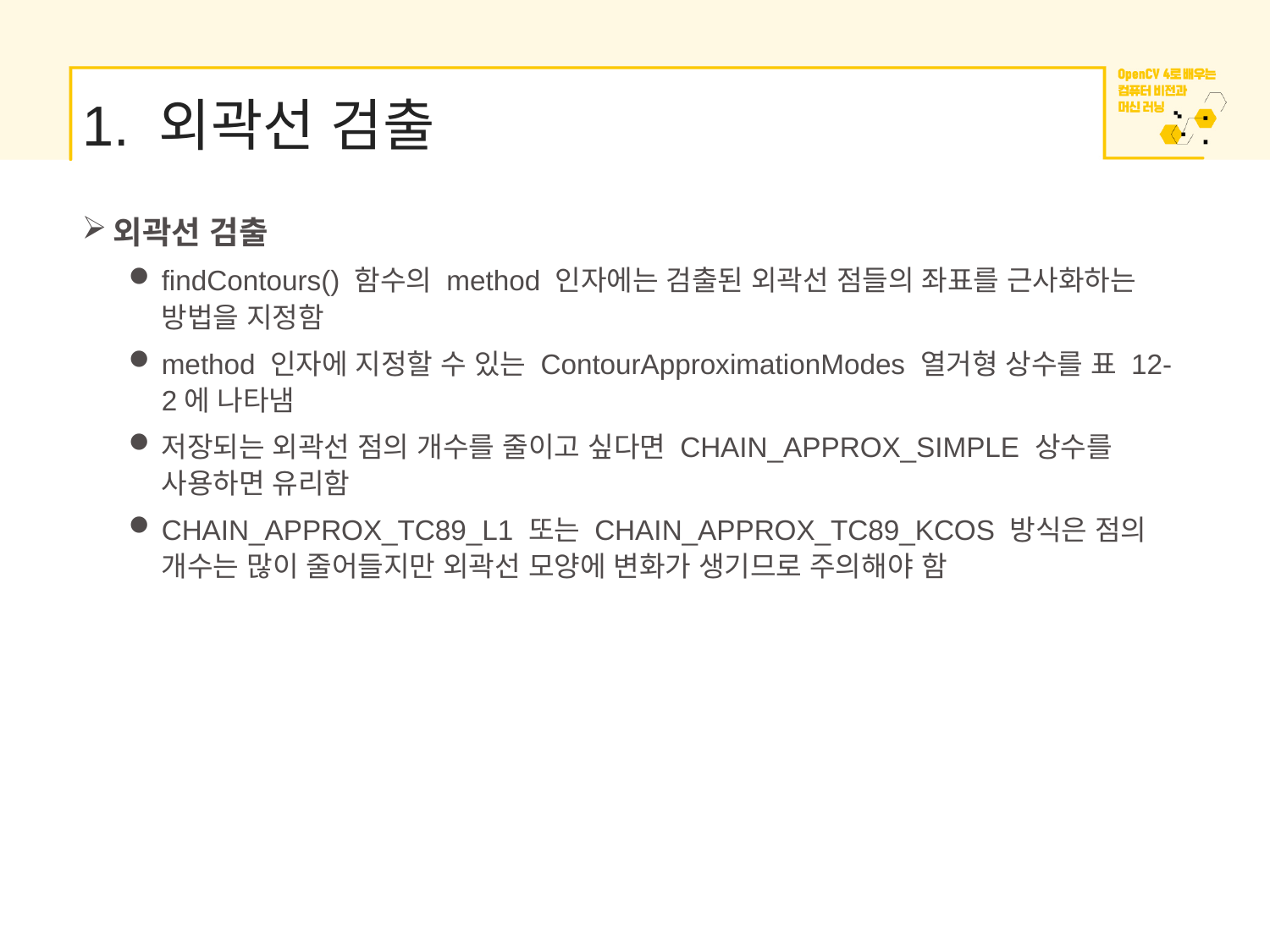

# 1. 외곽선 검출
외곽선 검출
findContours() 함수의 method 인자에는 검출된 외곽선 점들의 좌표를 근사화하는 방법을 지정함
method 인자에 지정할 수 있는 ContourApproximationModes 열거형 상수를 표 12-2에 나타냄
저장되는 외곽선 점의 개수를 줄이고 싶다면 CHAIN_APPROX_SIMPLE 상수를 사용하면 유리함
CHAIN_APPROX_TC89_L1 또는 CHAIN_APPROX_TC89_KCOS 방식은 점의 개수는 많이 줄어들지만 외곽선 모양에 변화가 생기므로 주의해야 함